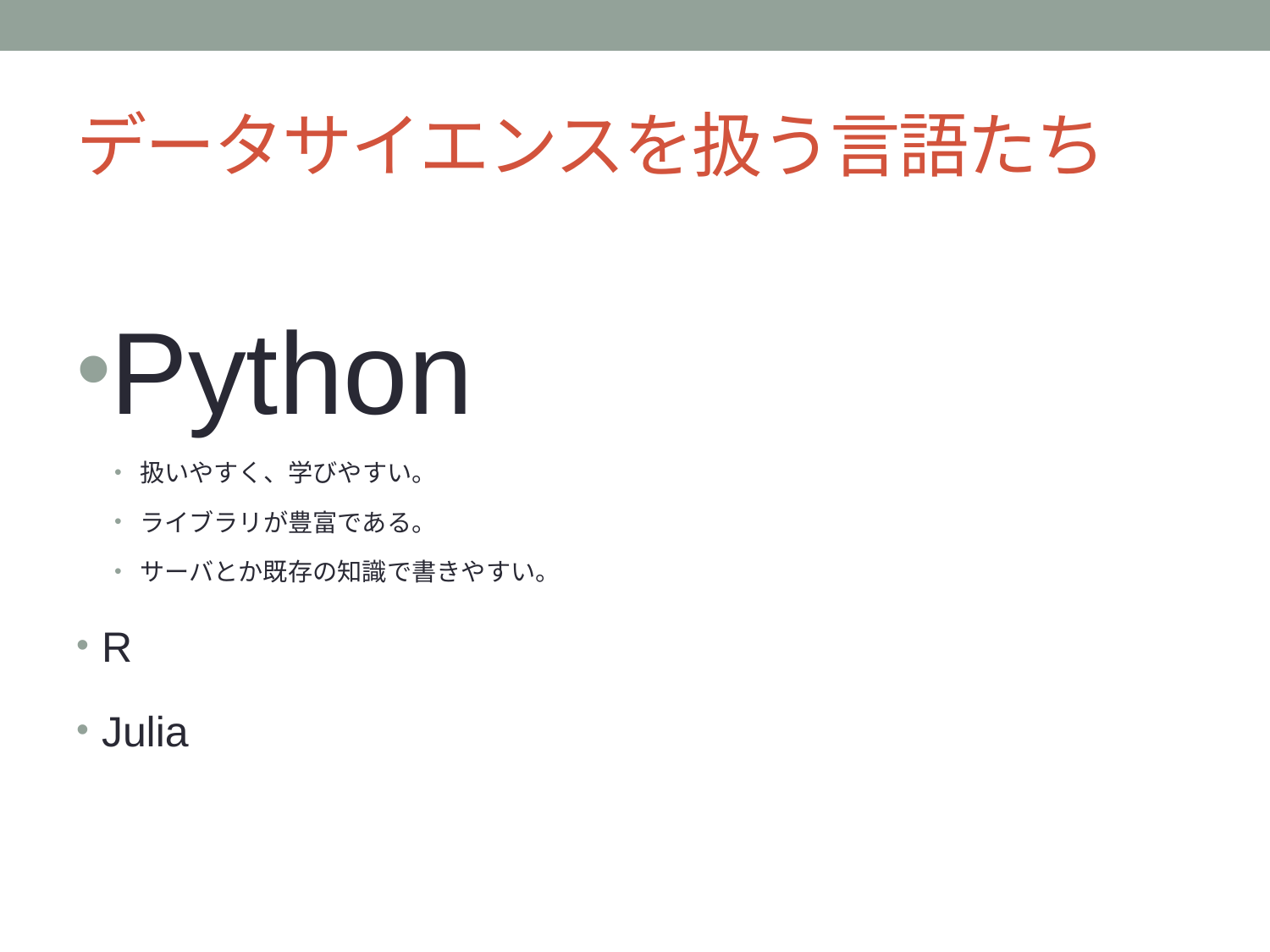

# データサイエンスを扱う言語たち
Python
扱いやすく、学びやすい。
ライブラリが豊富である。
サーバとか既存の知識で書きやすい。
R
Julia